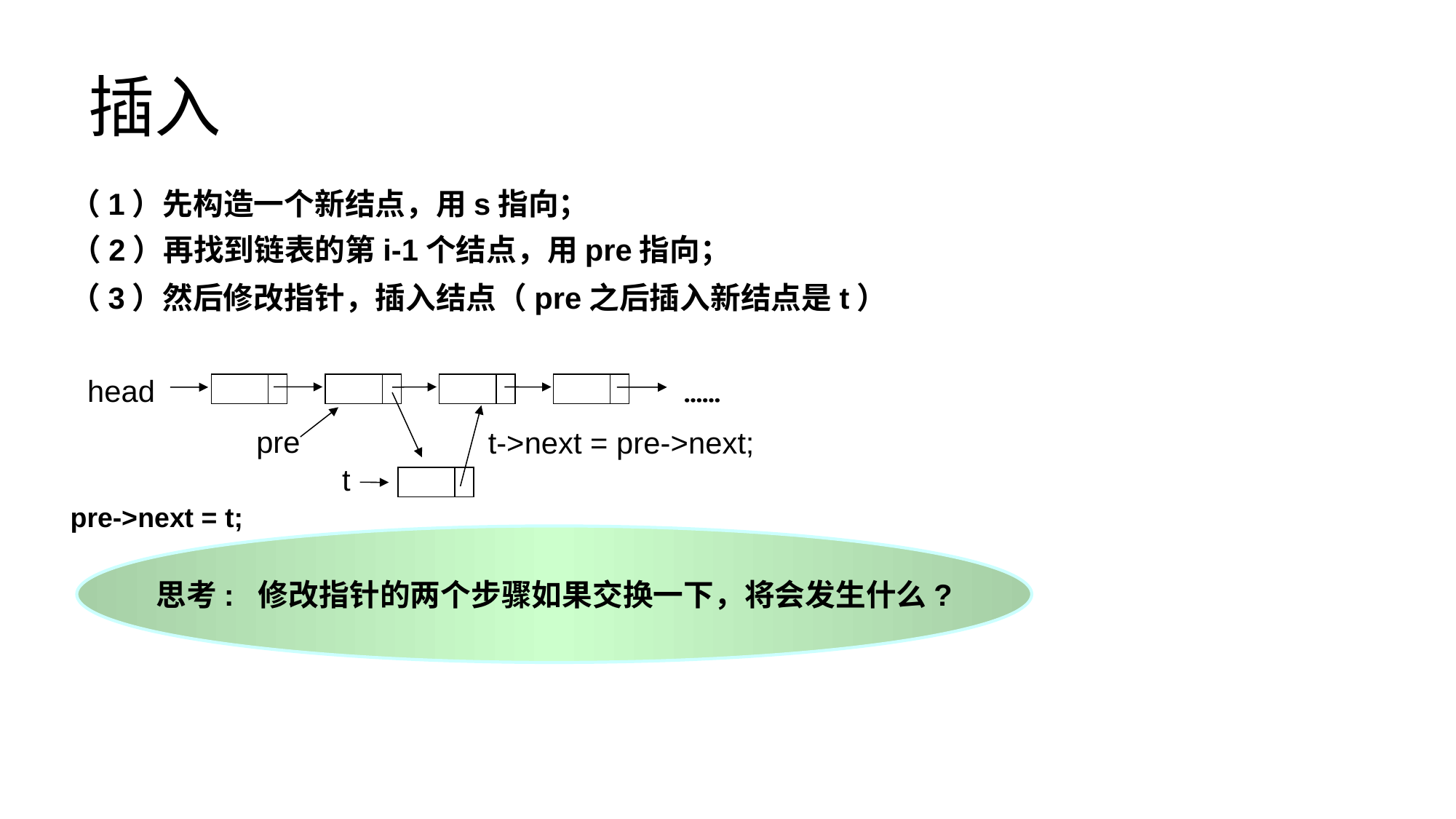

# 插入
（1）先构造一个新结点，用s指向；
（2）再找到链表的第i-1个结点，用pre指向；
（3）然后修改指针，插入结点（pre之后插入新结点是t）
head
……

t->next = pre->next;

pre
t

pre->next = t;
思考:  修改指针的两个步骤如果交换一下，将会发生什么?